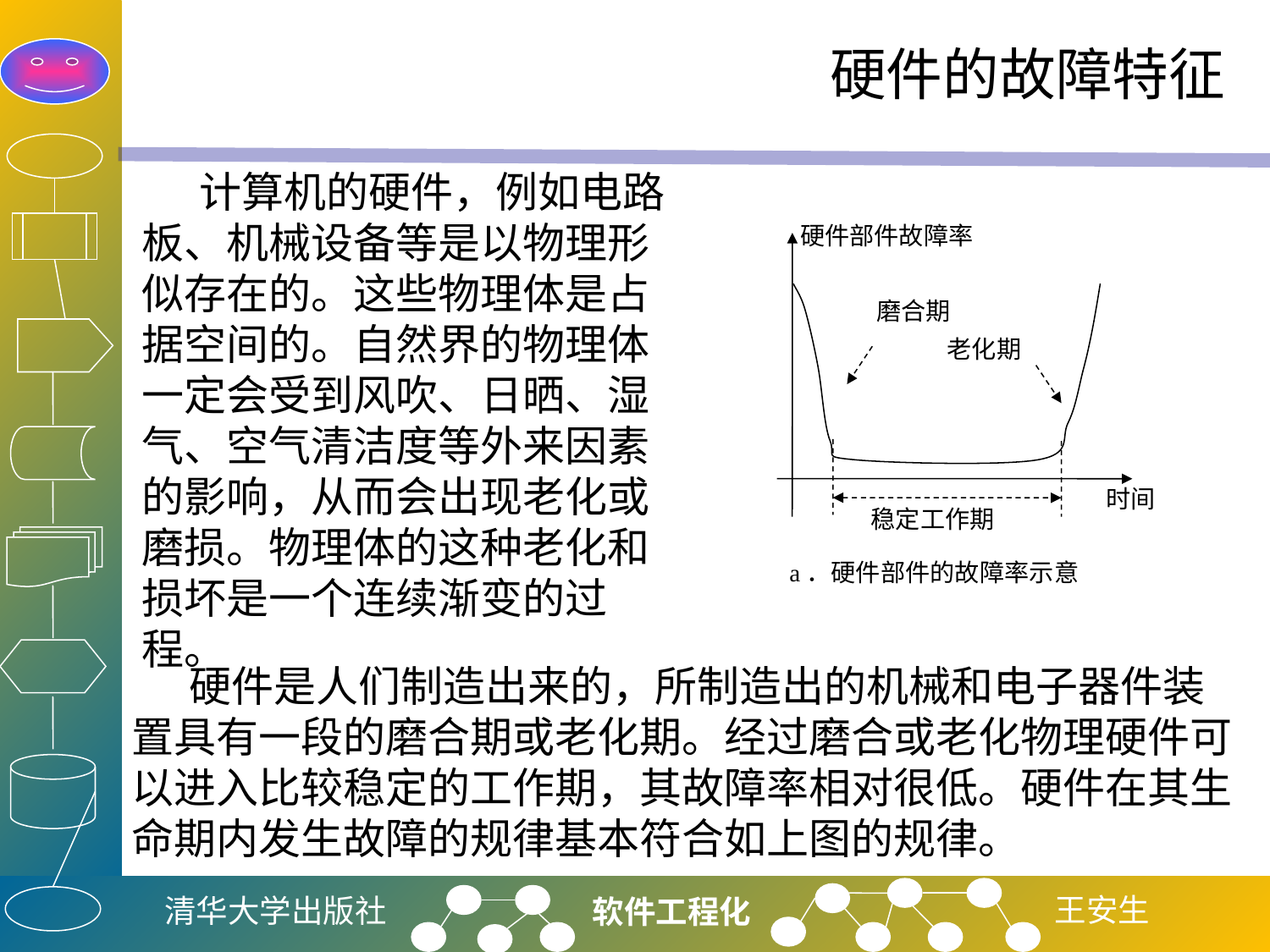

# 硬件的故障特征
     计算机的硬件，例如电路板、机械设备等是以物理形似存在的。这些物理体是占据空间的。自然界的物理体一定会受到风吹、日晒、湿气、空气清洁度等外来因素的影响，从而会出现老化或磨损。物理体的这种老化和损坏是一个连续渐变的过程。

硬件部件故障率

磨合期
老化期

时间

稳定工作期
a．硬件部件的故障率示意
     硬件是人们制造出来的，所制造出的机械和电子器件装置具有一段的磨合期或老化期。经过磨合或老化物理硬件可以进入比较稳定的工作期，其故障率相对很低。硬件在其生命期内发生故障的规律基本符合如上图的规律。